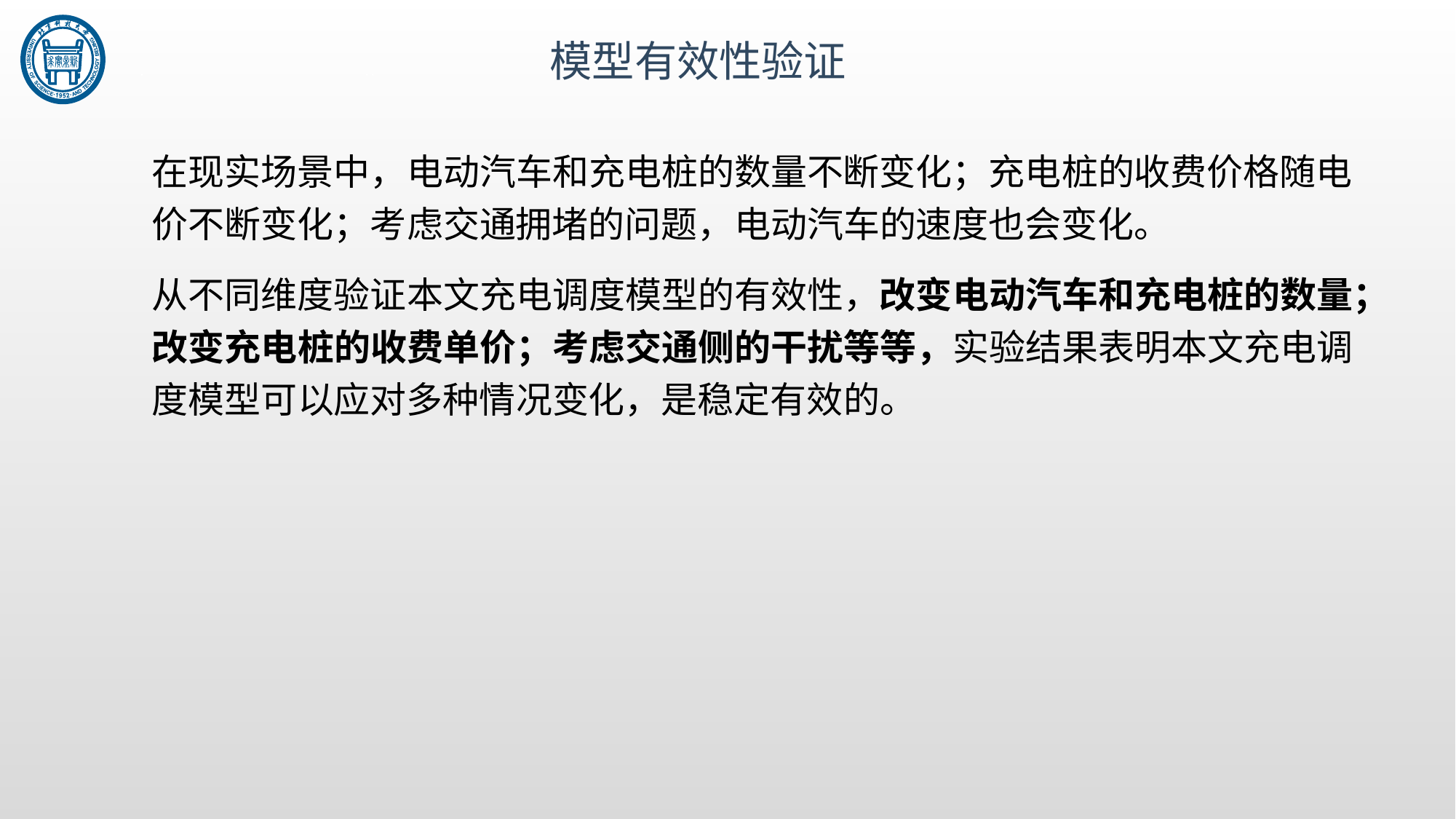

模型有效性验证
在现实场景中，电动汽车和充电桩的数量不断变化；充电桩的收费价格随电价不断变化；考虑交通拥堵的问题，电动汽车的速度也会变化。
从不同维度验证本文充电调度模型的有效性，改变电动汽车和充电桩的数量；改变充电桩的收费单价；考虑交通侧的干扰等等，实验结果表明本文充电调度模型可以应对多种情况变化，是稳定有效的。

延迟符号